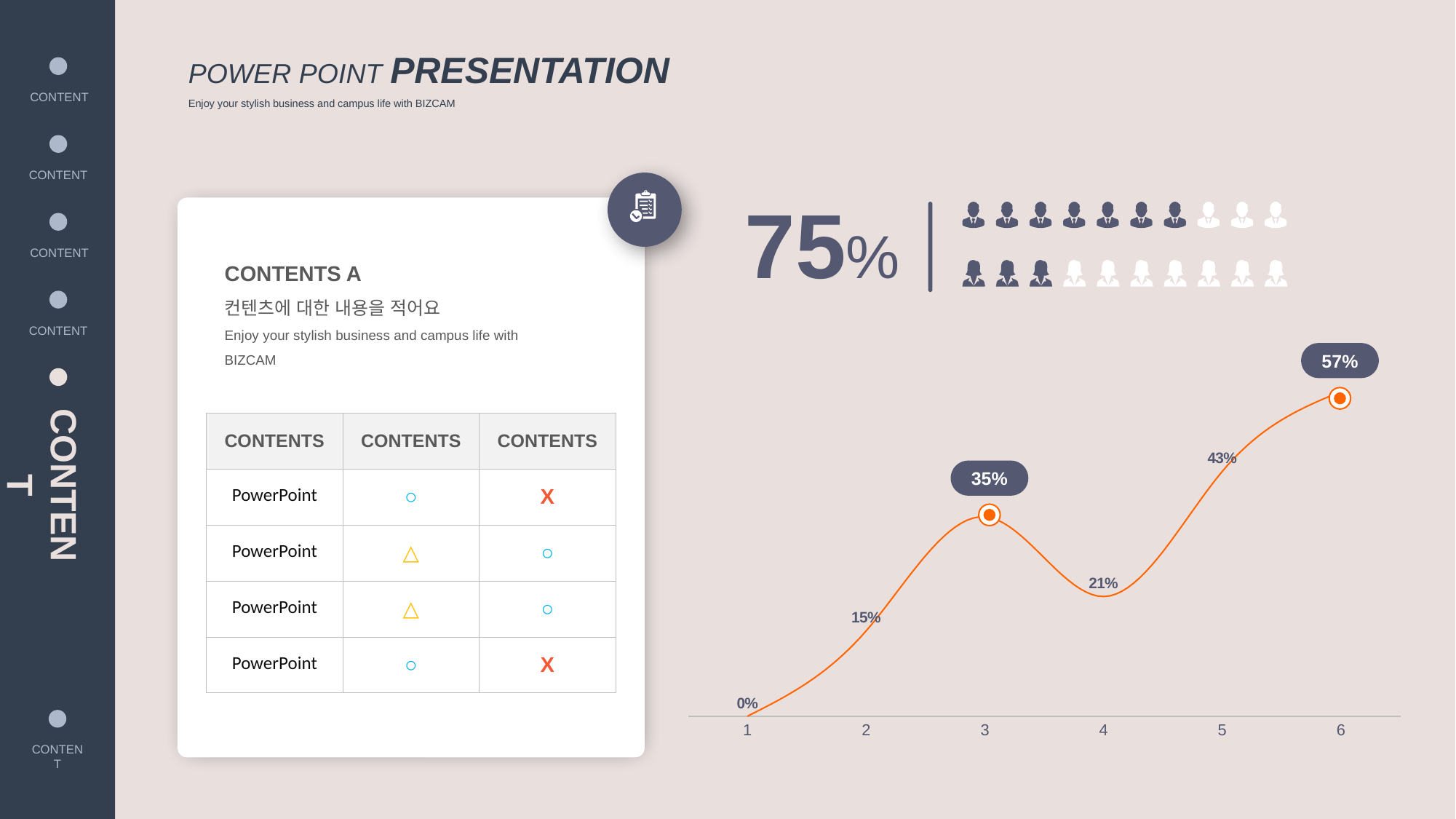

POWER POINT PRESENTATION
Enjoy your stylish business and campus life with BIZCAM

CONTENT

CONTENT

75%

CONTENT
CONTENTS A
컨텐츠에 대한 내용을 적어요
Enjoy your stylish business and campus life with BIZCAM

CONTENT
57%

### Chart

| Category | 계열 1 |
|---|---|
| 1 | 0.0 |
| 2 | 0.15 |
| 3 | 0.35 |
| 4 | 0.21 |
| 5 | 0.43 |
| 6 | 0.57 |

CONTENT
| CONTENTS | CONTENTS | CONTENTS |
| --- | --- | --- |
| PowerPoint | ○ | X |
| PowerPoint | △ | ○ |
| PowerPoint | △ | ○ |
| PowerPoint | ○ | X |
35%

CONTENT